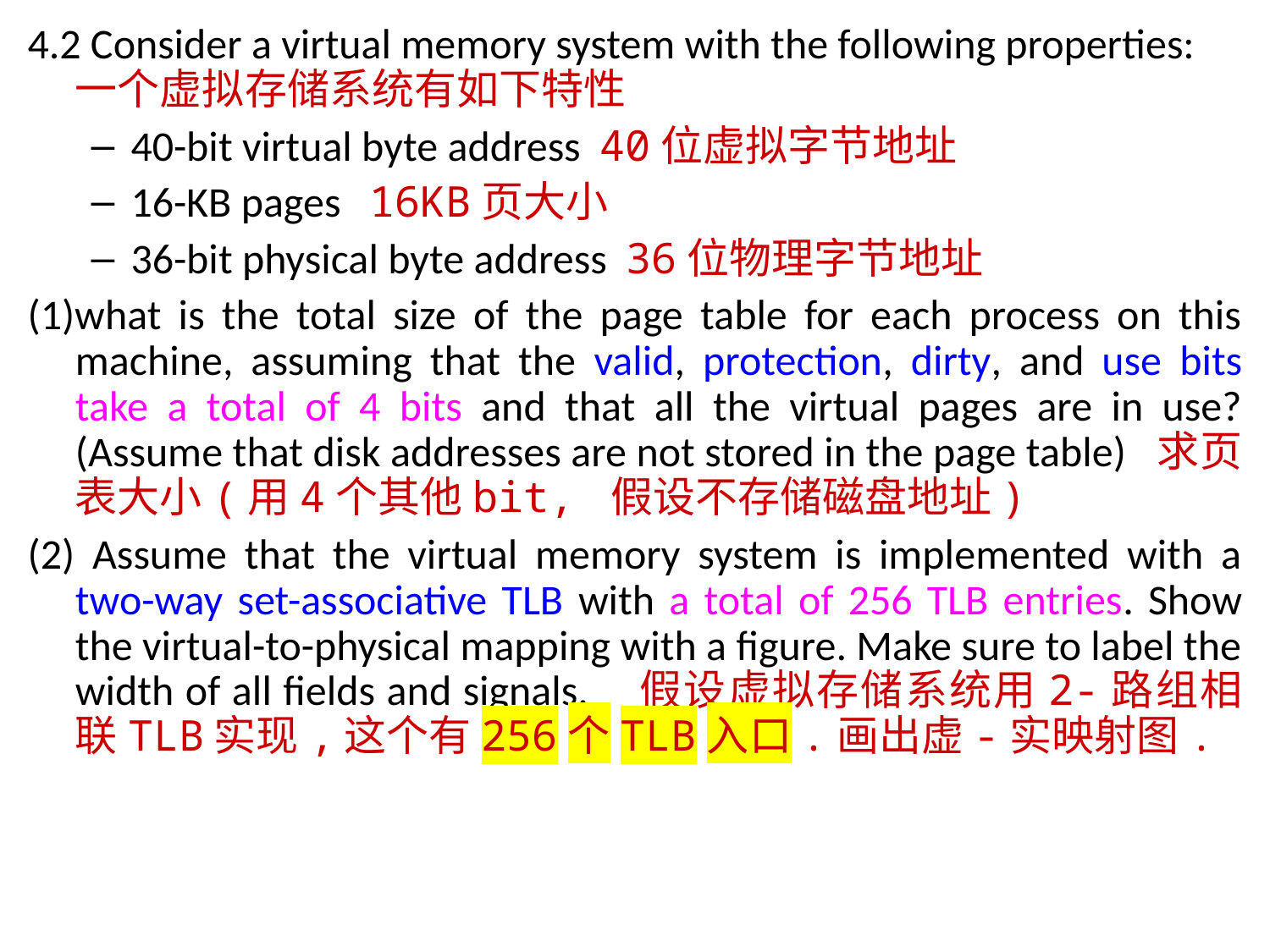

4.2 Consider a virtual memory system with the following properties:  一个虚拟存储系统有如下特性
40-bit virtual byte address  40位虚拟字节地址
16-KB pages   16KB页大小
36-bit physical byte address  36位物理字节地址
(1)what is the total size of the page table for each process on this machine, assuming that the valid, protection, dirty, and use bits take a total of 4 bits and that all the virtual pages are in use?(Assume that disk addresses are not stored in the page table)  求页表大小(用4个其他bit, 假设不存储磁盘地址)
(2) Assume that the virtual memory system is implemented with a two-way set-associative TLB with a total of 256 TLB entries. Show the virtual-to-physical mapping with a figure. Make sure to label the width of all fields and signals.  假设虚拟存储系统用2-路组相联TLB实现,这个有256个TLB入口.画出虚-实映射图.